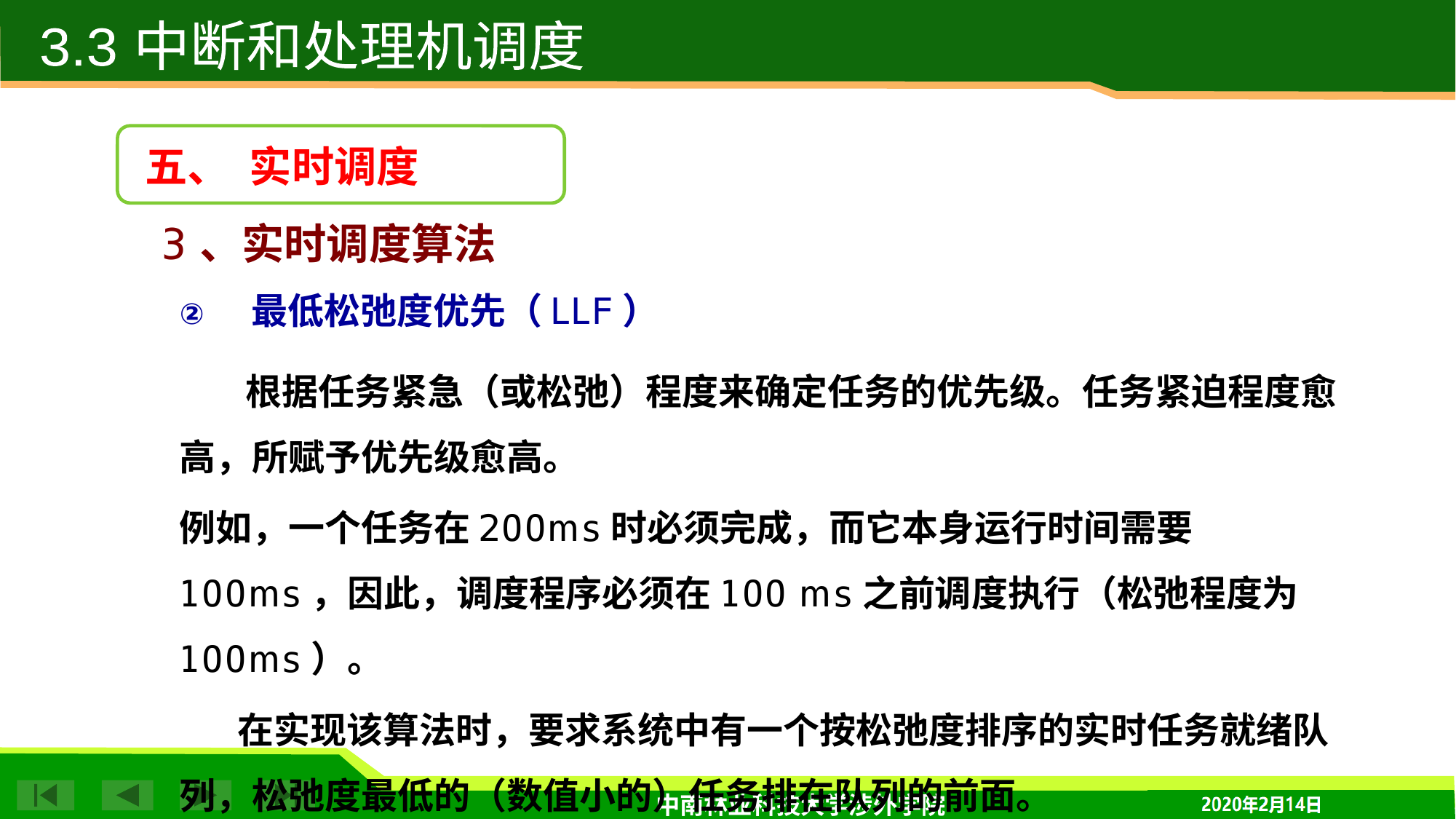

3.3 中断和处理机调度

五、  实时调度
3、实时调度算法
 最低松弛度优先（LLF）
       根据任务紧急（或松弛）程度来确定任务的优先级。任务紧迫程度愈高，所赋予优先级愈高。
例如，一个任务在200ms时必须完成，而它本身运行时间需要100ms，因此，调度程序必须在100 ms之前调度执行（松弛程度为100ms）。
      在实现该算法时，要求系统中有一个按松弛度排序的实时任务就绪队列，松弛度最低的（数值小的）任务排在队列的前面。